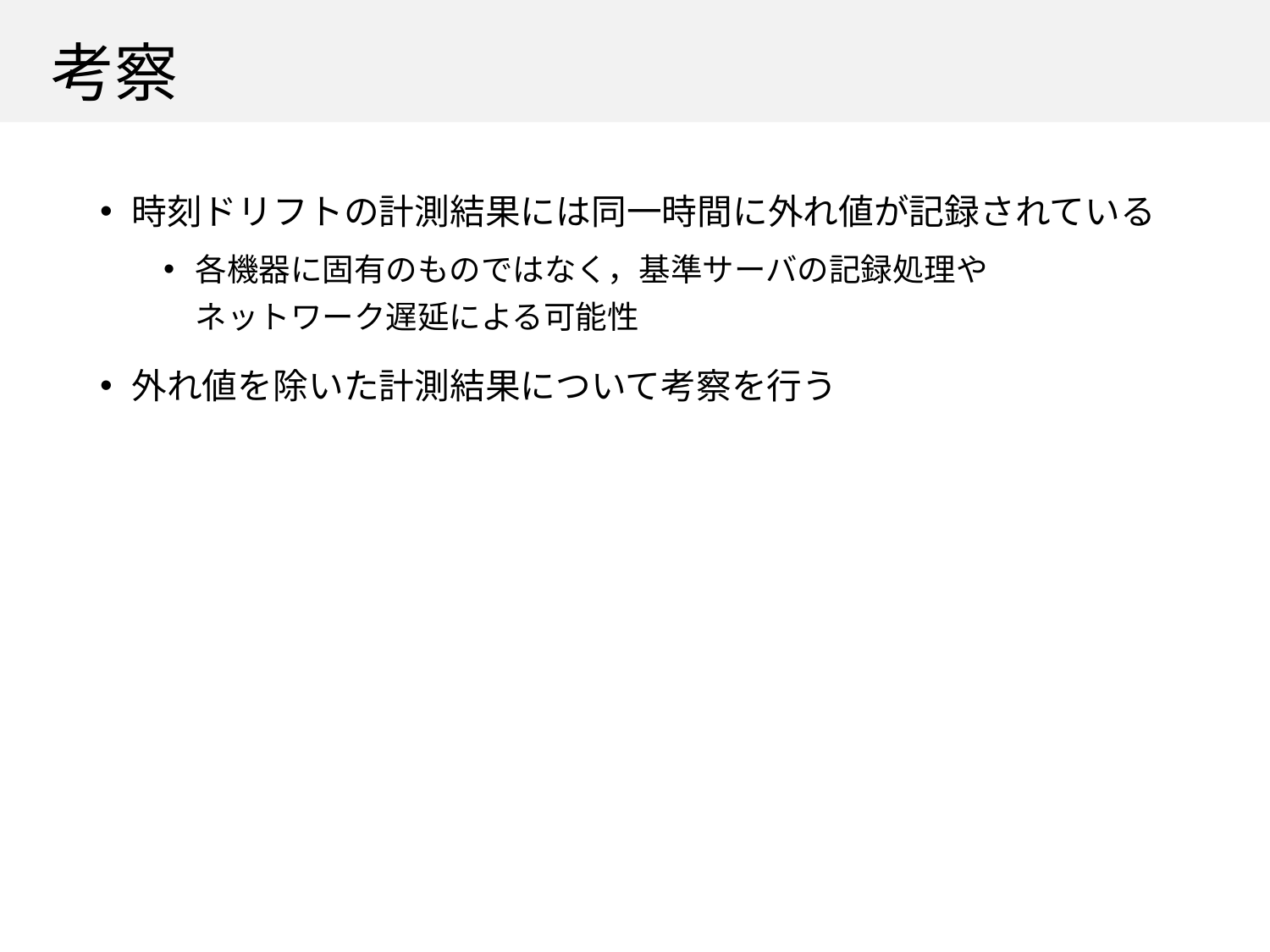

# 考察
時刻ドリフトの計測結果には同一時間に外れ値が記録されている
各機器に固有のものではなく，基準サーバの記録処理や
ネットワーク遅延による可能性
外れ値を除いた計測結果について考察を行う